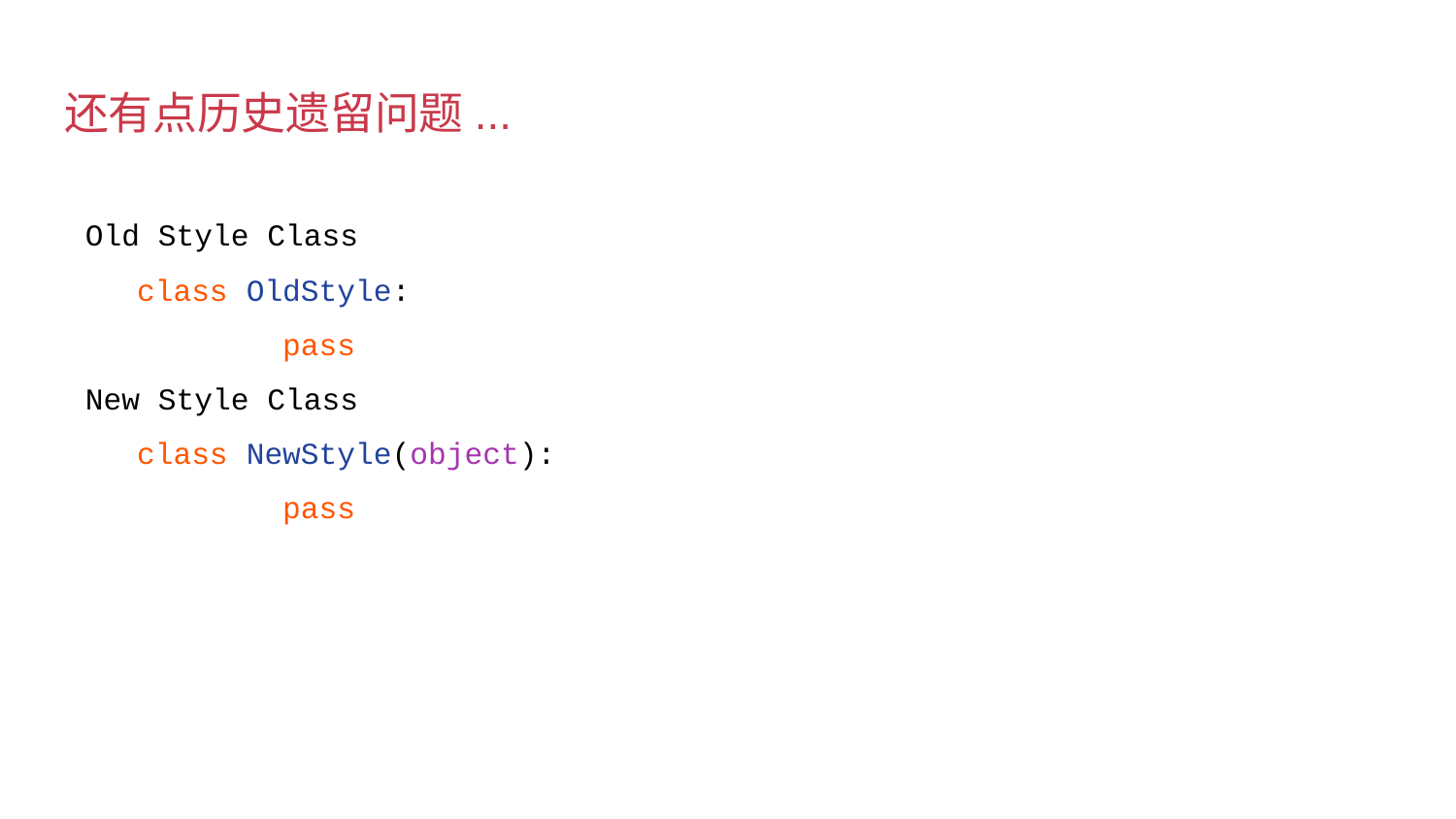

# 还有点历史遗留问题...
Old Style Class
	class OldStyle:
    	pass
New Style Class
	class NewStyle(object):
    	pass